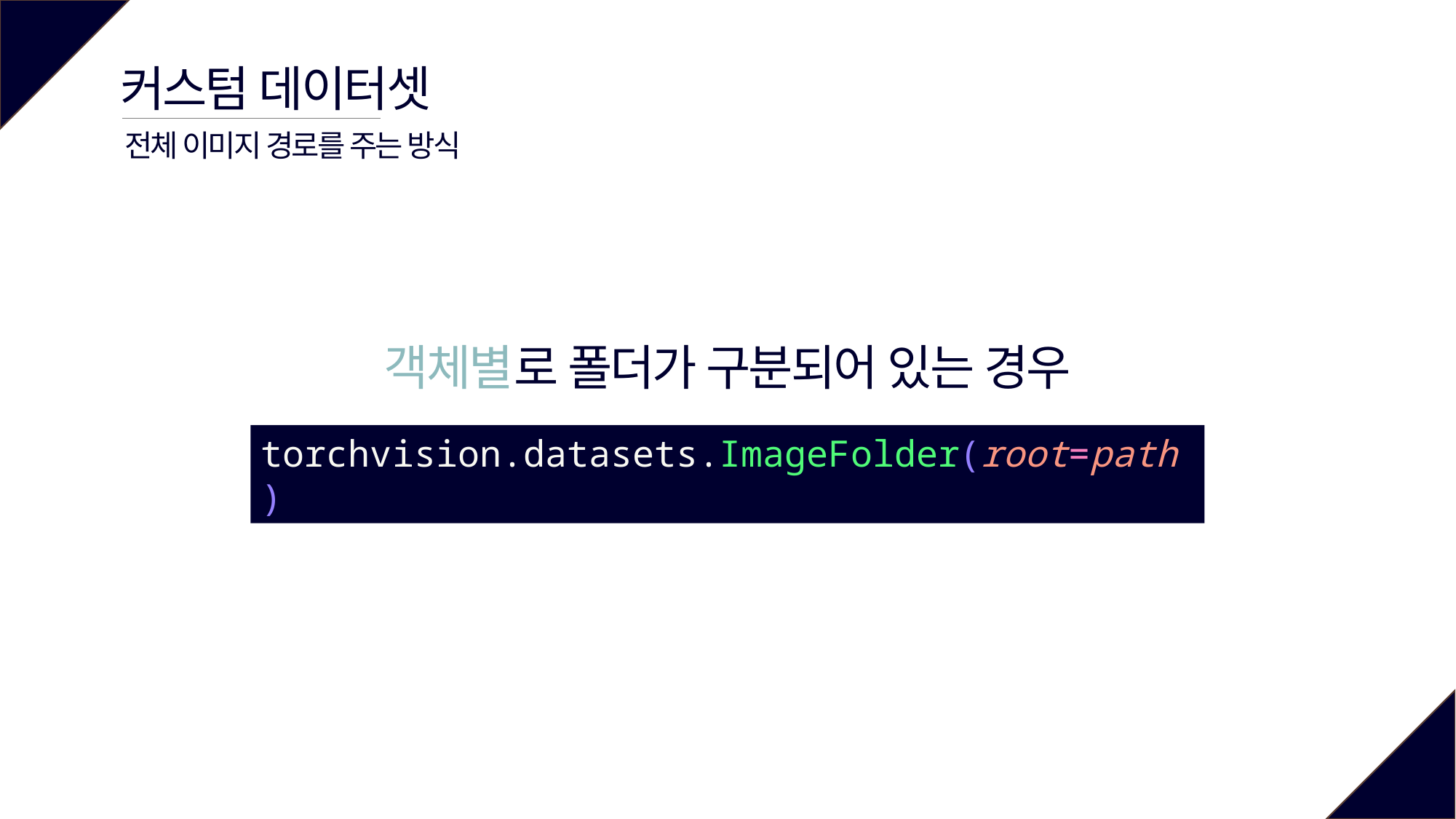

커스텀 데이터셋
전체 이미지 경로를 주는 방식
객체별로 폴더가 구분되어 있는 경우
torchvision.datasets.ImageFolder(root=path)